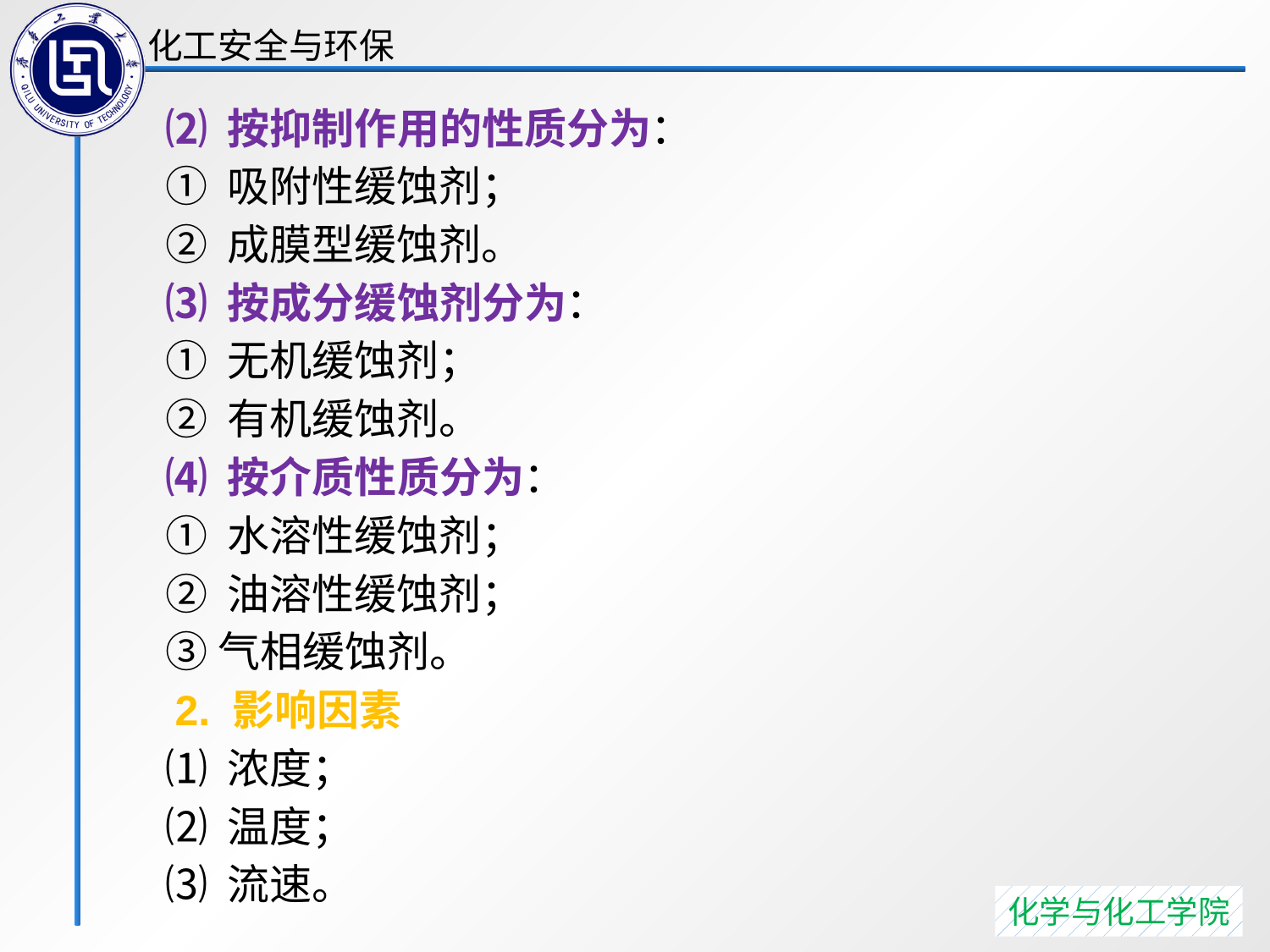

⑵ 按抑制作用的性质分为：
    ① 吸附性缓蚀剂；
    ② 成膜型缓蚀剂。
    ⑶ 按成分缓蚀剂分为：
    ① 无机缓蚀剂；
    ② 有机缓蚀剂。
    ⑷ 按介质性质分为：
    ① 水溶性缓蚀剂；
    ② 油溶性缓蚀剂；
    ③气相缓蚀剂。
    2. 影响因素
    ⑴ 浓度；
    ⑵ 温度；
    ⑶ 流速。